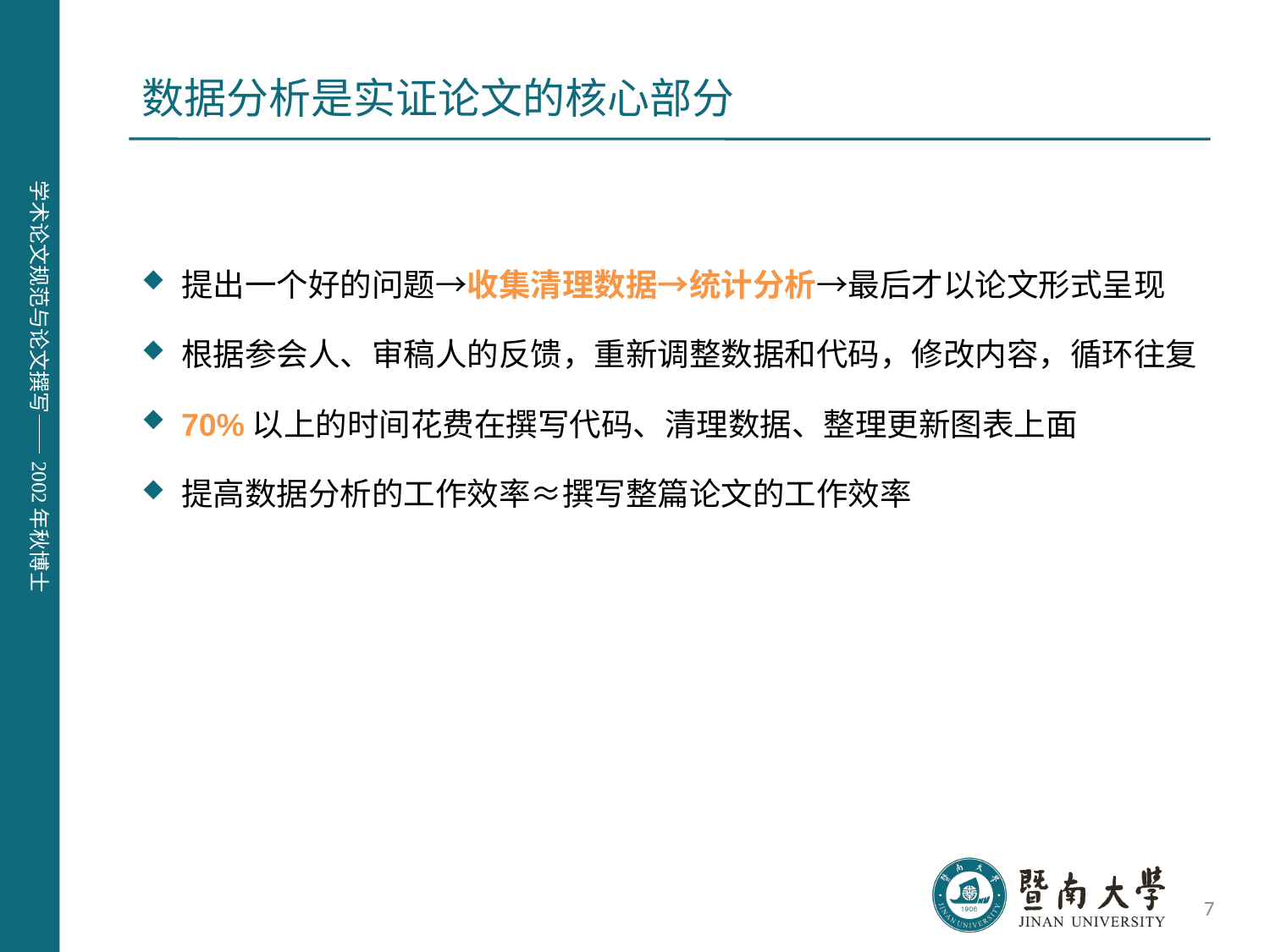

# 数据分析是实证论文的核心部分

提出一个好的问题→收集清理数据→统计分析→最后才以论文形式呈现
根据参会人、审稿人的反馈，重新调整数据和代码，修改内容，循环往复
70%以上的时间花费在撰写代码、清理数据、整理更新图表上面
提高数据分析的工作效率≈撰写整篇论文的工作效率
7